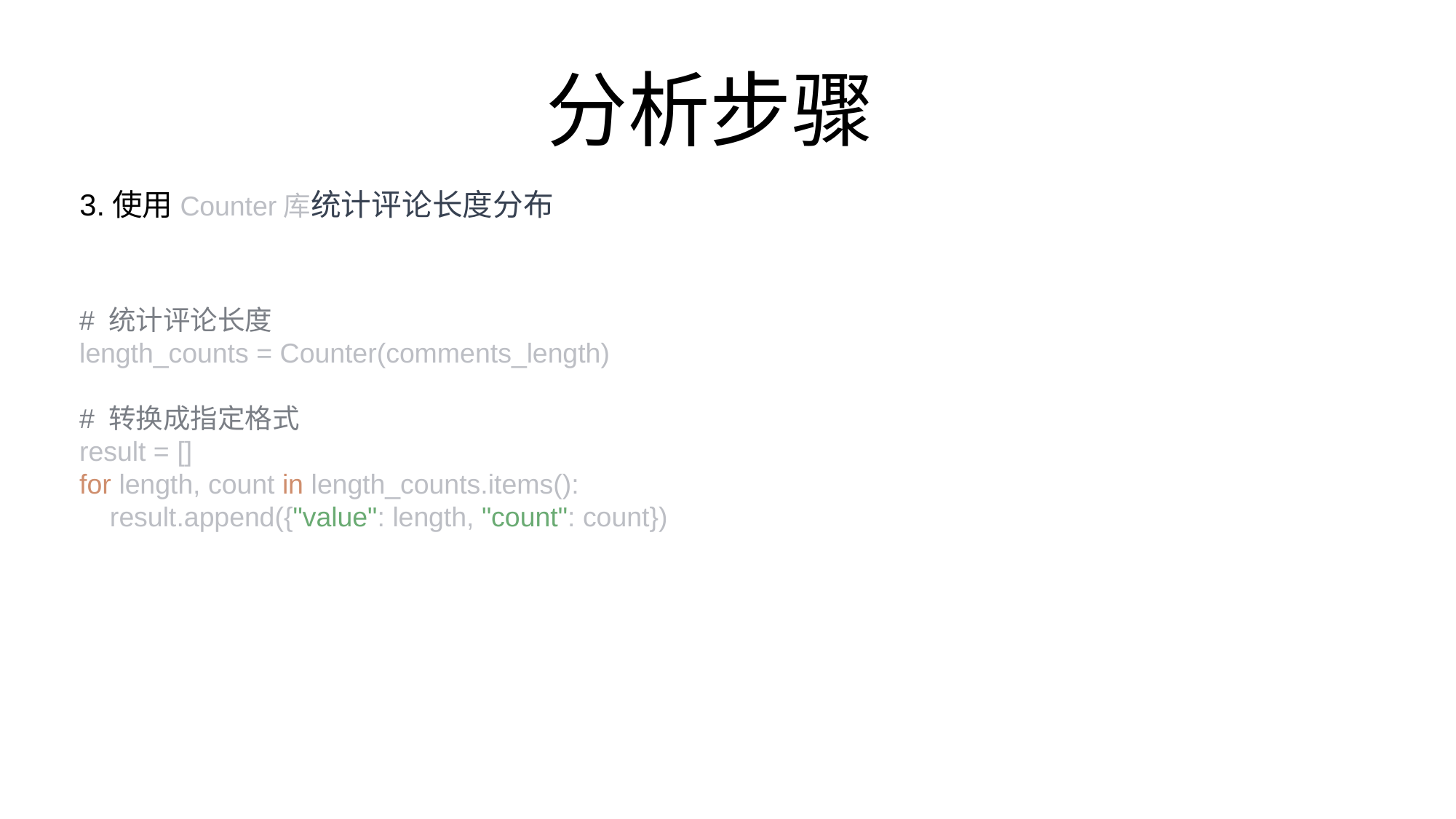

分析步骤
3.使用Counter库统计评论长度分布
# 统计评论长度 length_counts = Counter(comments_length) # 转换成指定格式 result = [] for length, count in length_counts.items(): result.append({"value": length, "count": count})